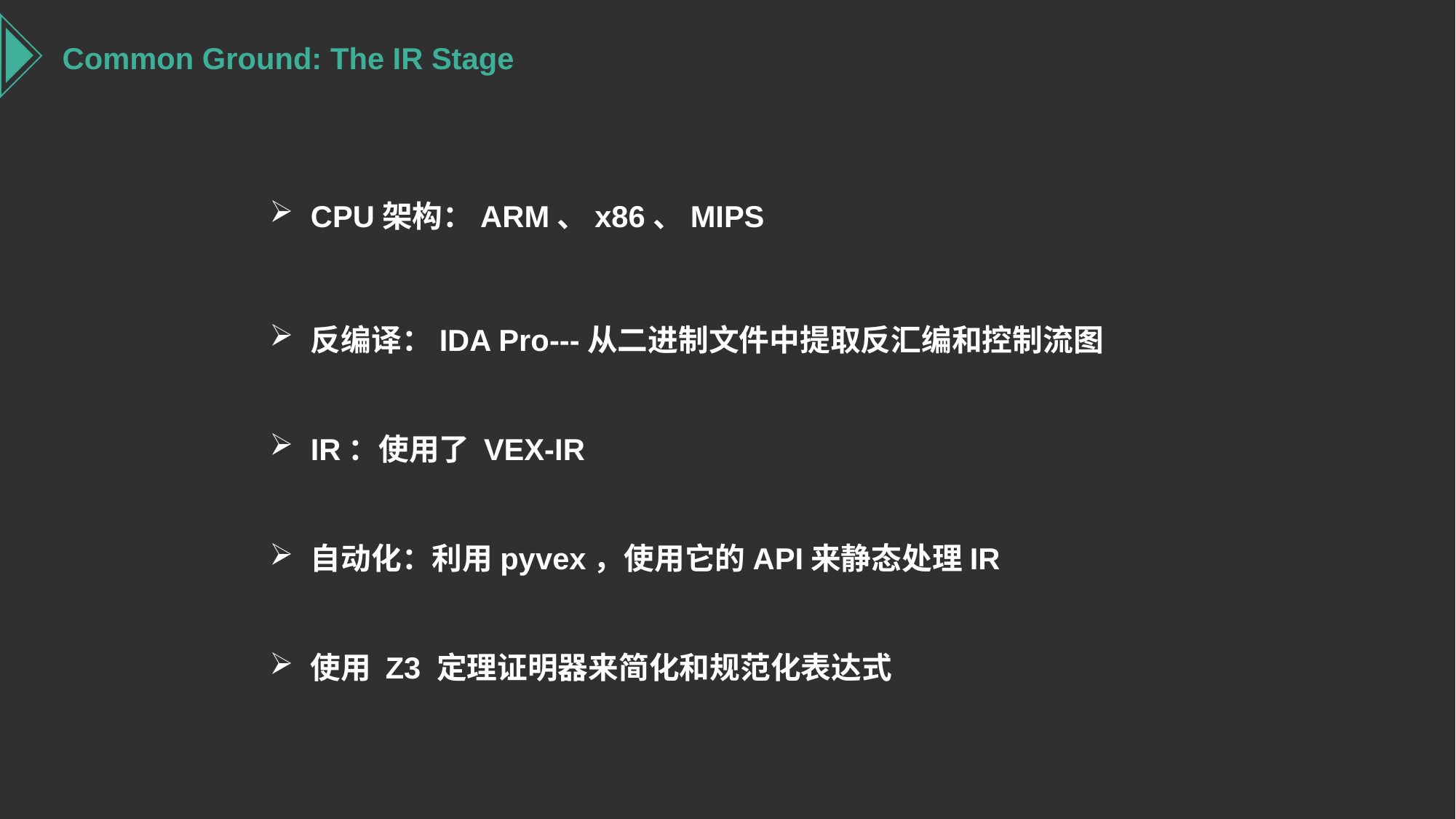

Common Ground: The IR Stage

CPU架构：ARM、x86、MIPS

反编译：IDA Pro---从二进制文件中提取反汇编和控制流图

IR：使用了 VEX-IR

自动化：利用pyvex，使用它的API来静态处理IR

使用 Z3 定理证明器来简化和规范化表达式